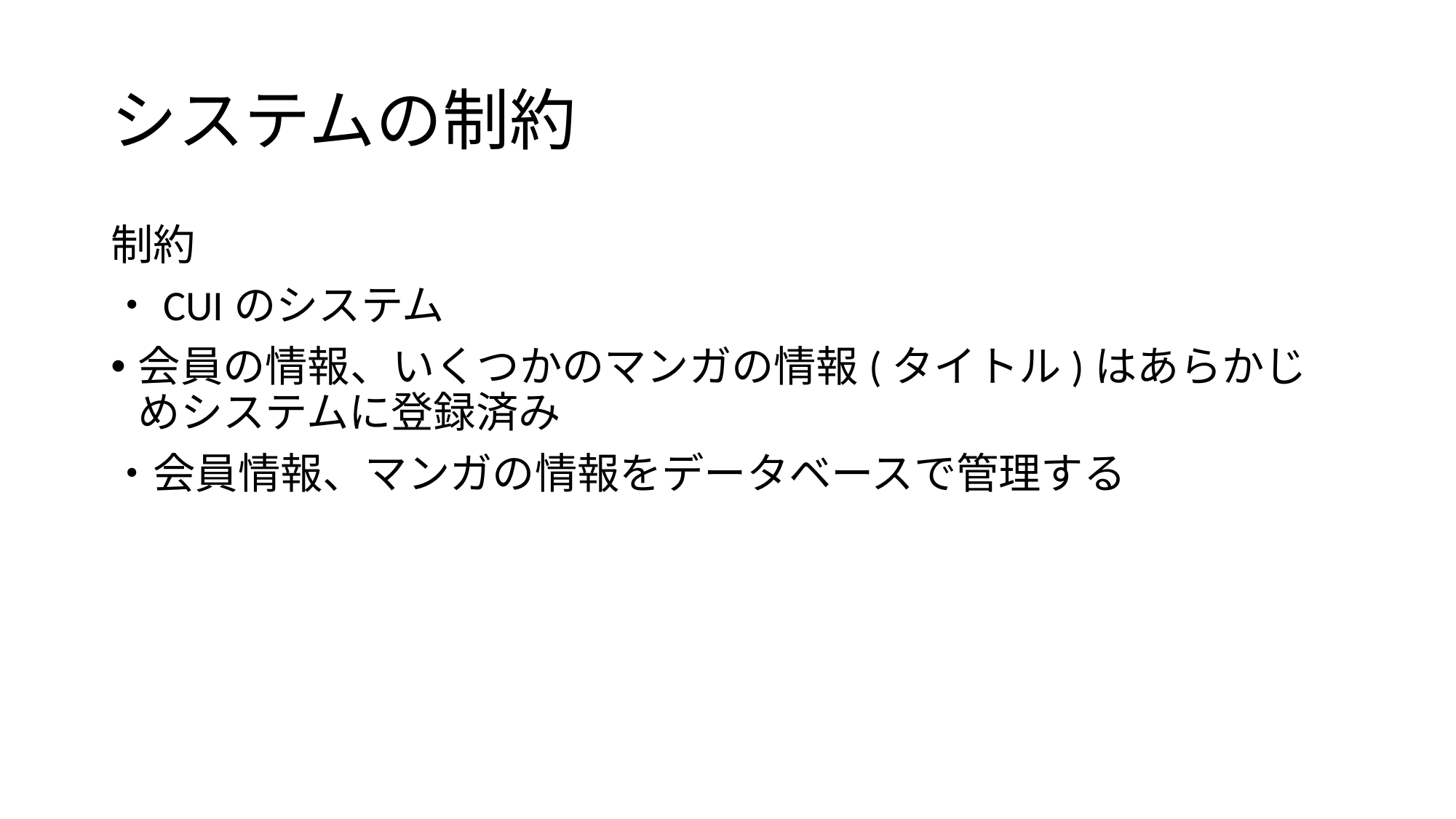

# システムの制約
制約
・CUIのシステム
会員の情報、いくつかのマンガの情報(タイトル)はあらかじめシステムに登録済み
・会員情報、マンガの情報をデータベースで管理する